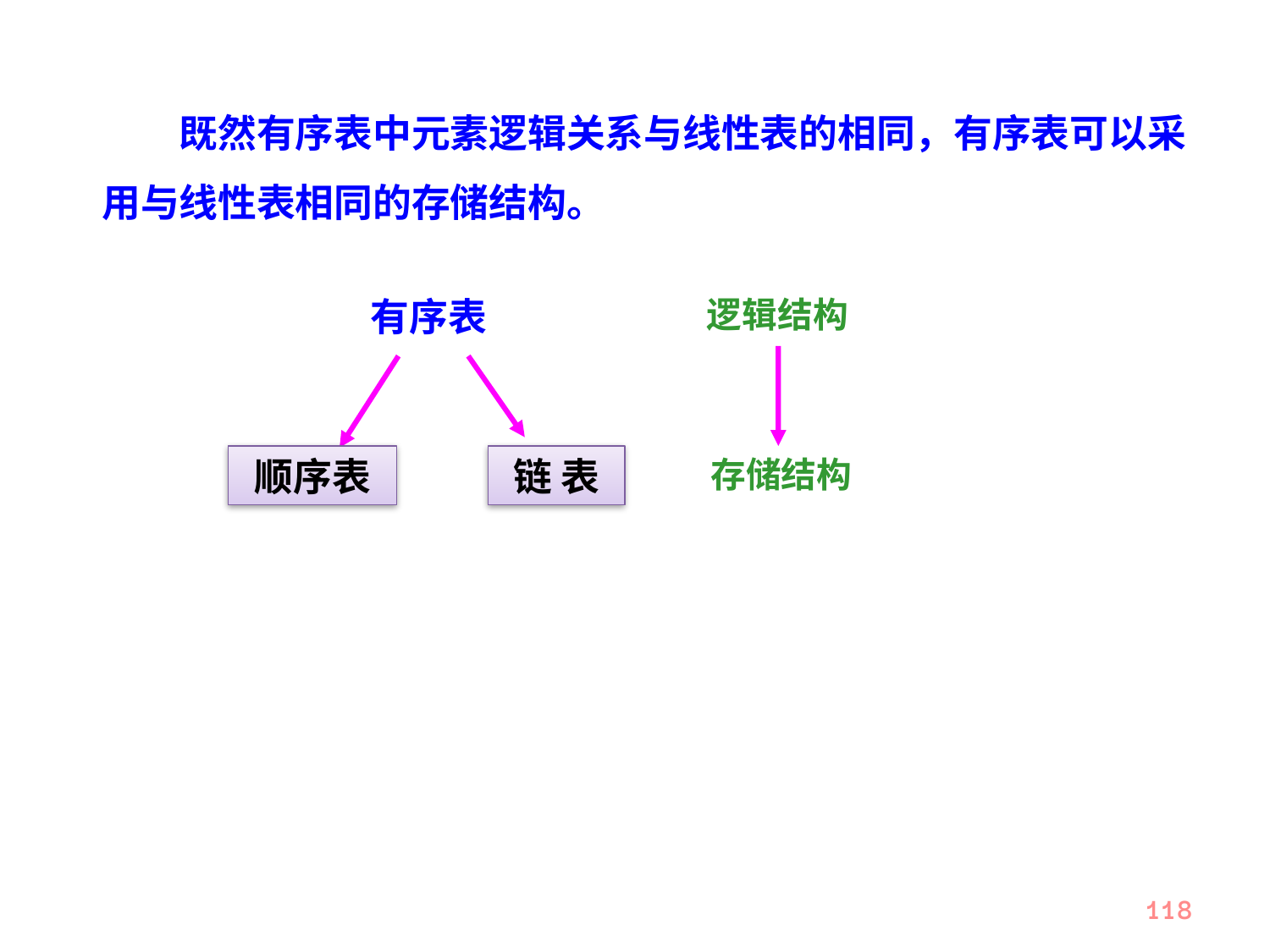

既然有序表中元素逻辑关系与线性表的相同，有序表可以采用与线性表相同的存储结构。
有序表
逻辑结构

顺序表
链 表
存储结构
118